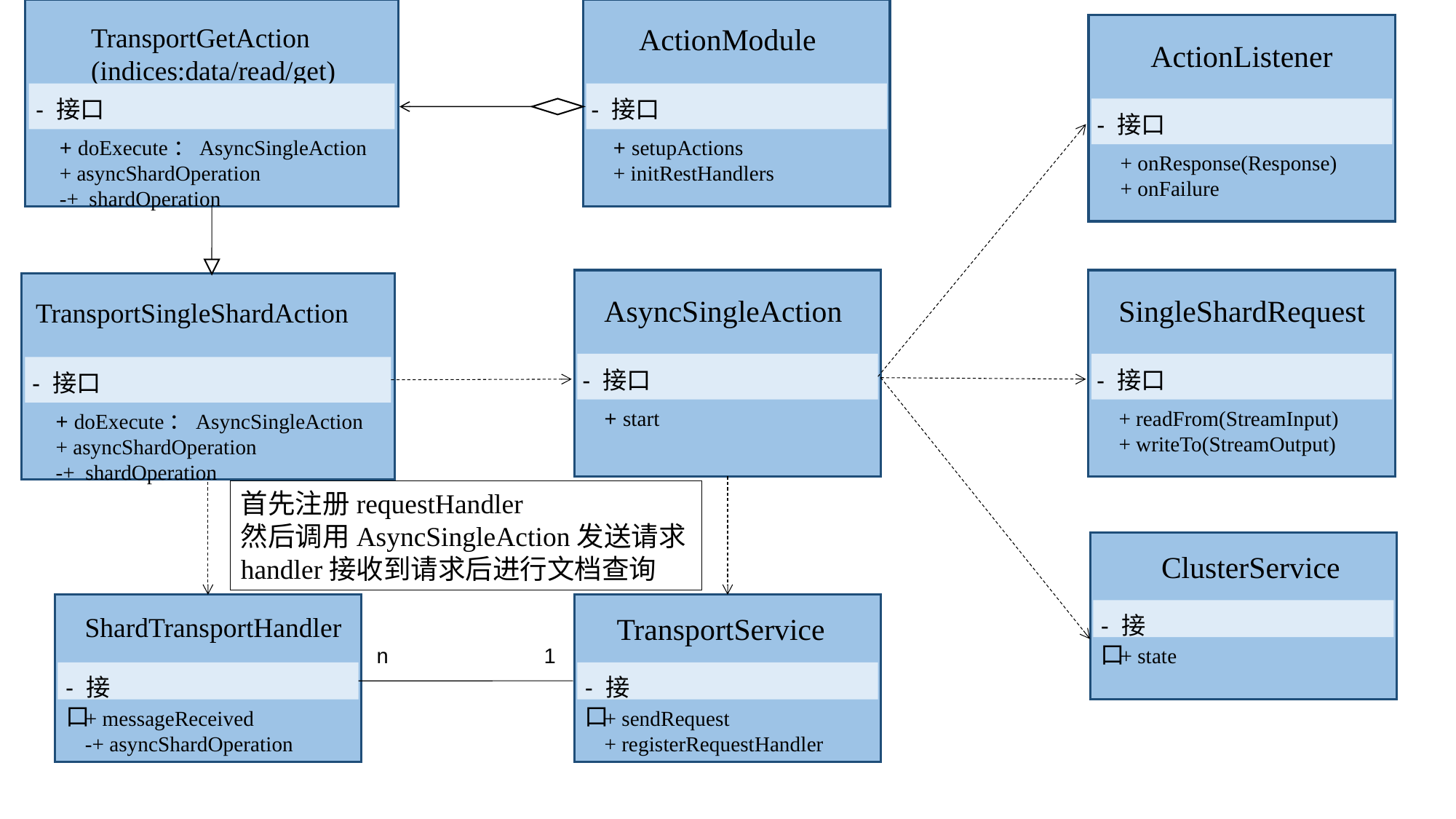

TransportGetAction
(indices:data/read/get)

- 接口
+ doExecute：AsyncSingleAction
+ asyncShardOperation
-+  shardOperation

ActionModule

- 接口
+ setupActions
+ initRestHandlers

ActionListener

- 接口
+ onResponse(Response)
+ onFailure

AsyncSingleAction

- 接口
+ start

SingleShardRequest

- 接口
+ readFrom(StreamInput)
+ writeTo(StreamOutput)

TransportSingleShardAction

- 接口
+ doExecute：AsyncSingleAction
+ asyncShardOperation
-+  shardOperation
首先注册requestHandler
然后调用AsyncSingleAction发送请求
handler接收到请求后进行文档查询

ClusterService

- 接口
+ state

ShardTransportHandler

- 接口
+ messageReceived
-+ asyncShardOperation

TransportService

- 接口
+ sendRequest
+ registerRequestHandler
n                          1